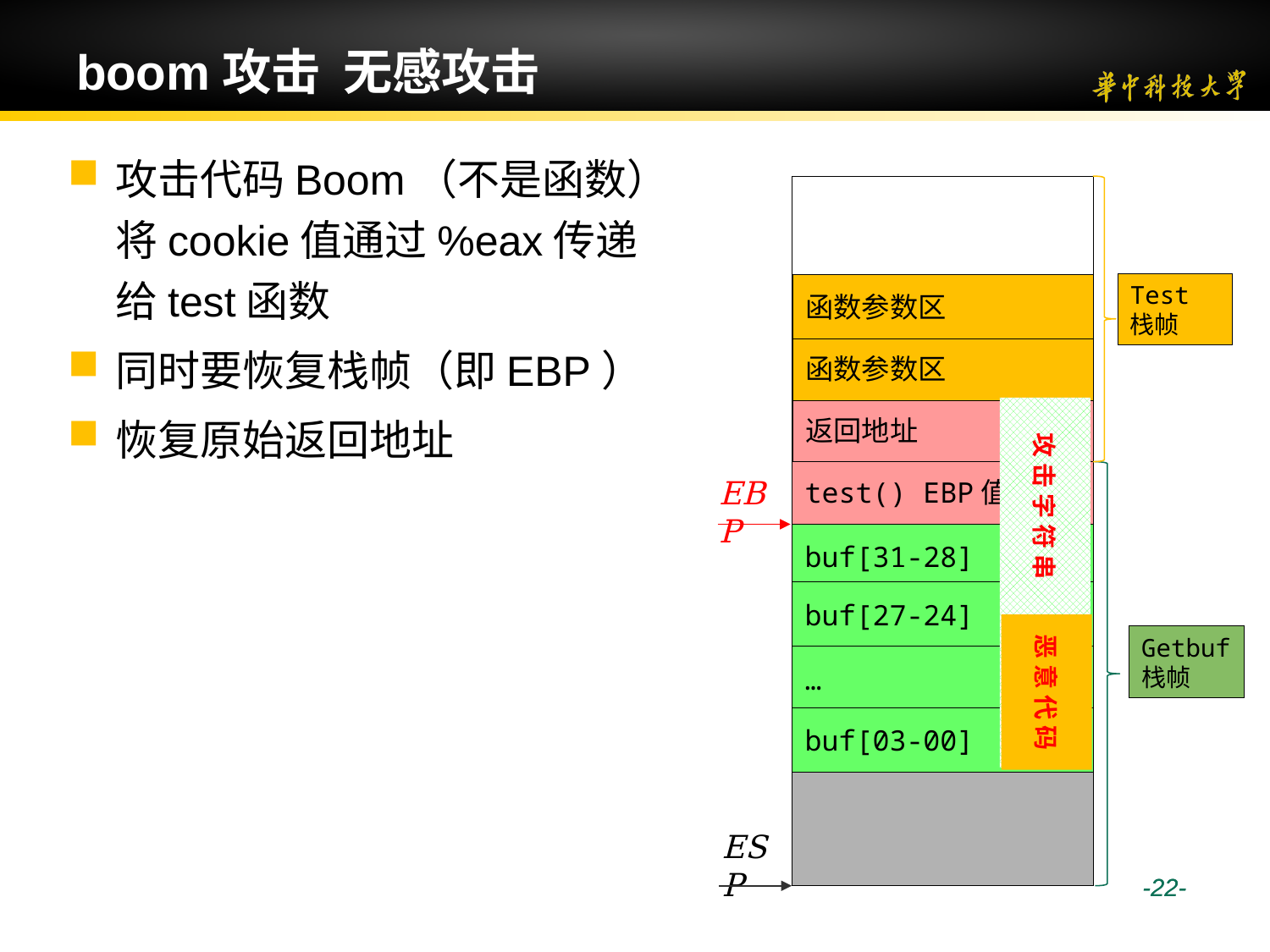

# boom攻击  无感攻击
攻击代码Boom（不是函数）将cookie值通过%eax传递给test函数
同时要恢复栈帧（即EBP）
恢复原始返回地址

Test
栈帧

函数参数区
函数参数区
返回地址
test() EBP值

Getbuf栈帧
…
EBP
buf[31-28]
buf[27-24]
…
buf[03-00]
ESP
   攻 击 字 符 串
恶 意 代 码
 -22-
 -22-